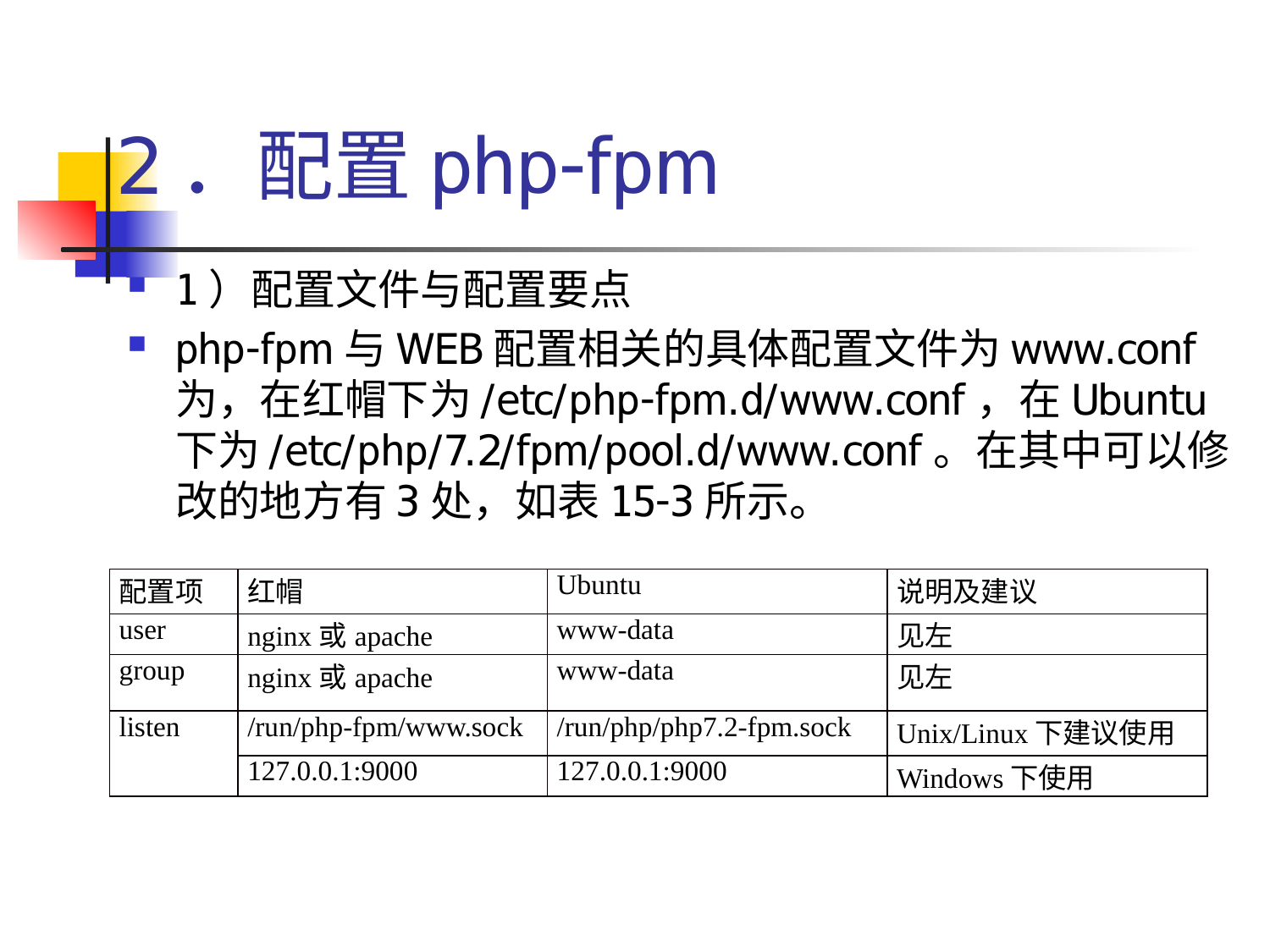

# 2．配置php-fpm
1）配置文件与配置要点
php-fpm与WEB配置相关的具体配置文件为www.conf为，在红帽下为/etc/php-fpm.d/www.conf，在Ubuntu下为/etc/php/7.2/fpm/pool.d/www.conf。在其中可以修改的地方有3处，如表15-3所示。
| 配置项 | 红帽 | Ubuntu | 说明及建议 |
| --- | --- | --- | --- |
| user | nginx或apache | www-data | 见左 |
| group | nginx或apache | www-data | 见左 |
| listen | /run/php-fpm/www.sock | /run/php/php7.2-fpm.sock | Unix/Linux下建议使用 |
|  | 127.0.0.1:9000 | 127.0.0.1:9000 | Windows下使用 |